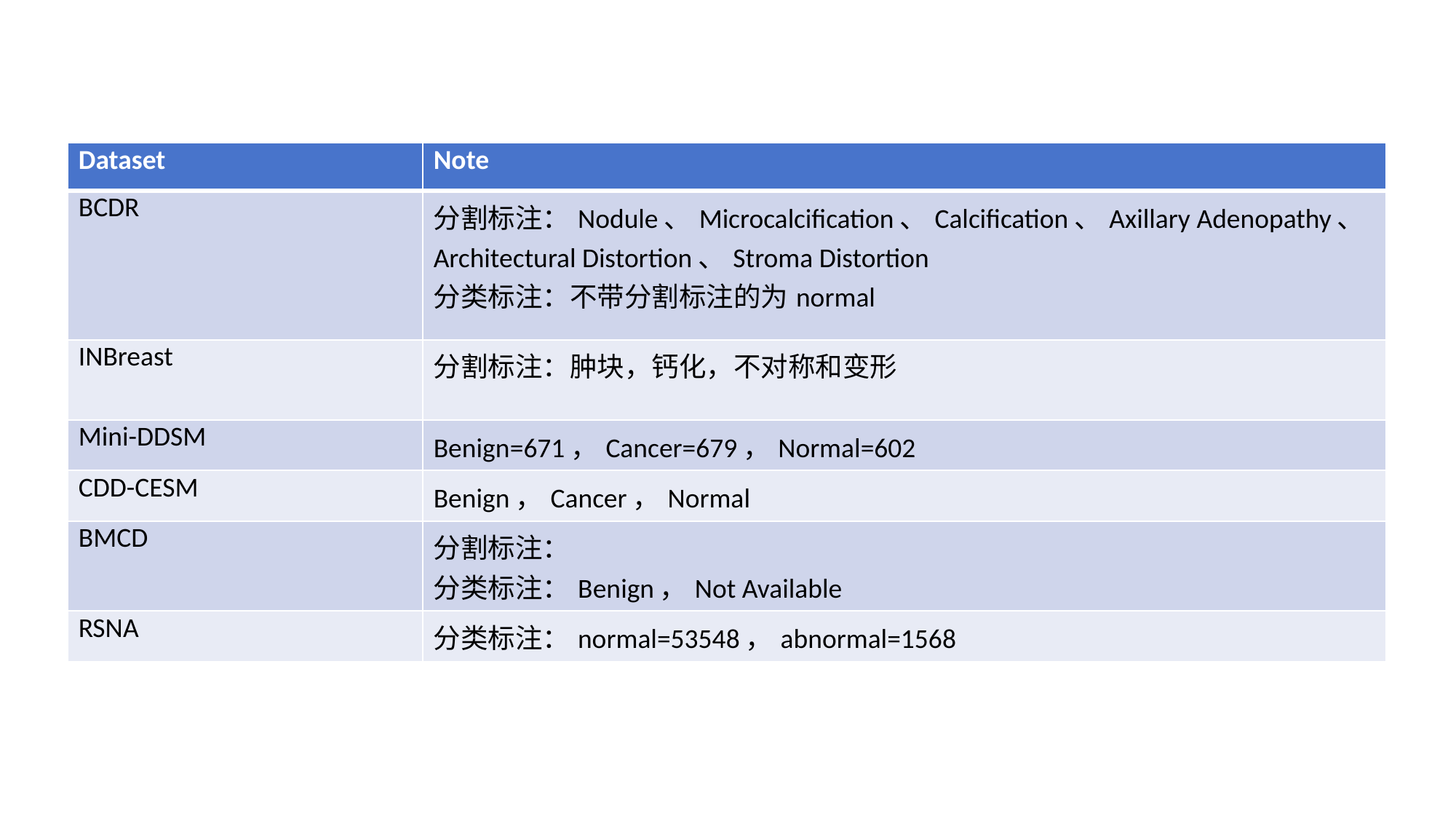

| Dataset | Note |
| --- | --- |
| BCDR | 分割标注：Nodule、Microcalcification、Calcification、Axillary Adenopathy、Architectural Distortion、Stroma Distortion 分类标注：不带分割标注的为normal |
| INBreast | 分割标注：肿块，钙化，不对称和变形 |
| Mini-DDSM | Benign=671，Cancer=679，Normal=602 |
| CDD-CESM | Benign，Cancer，Normal |
| BMCD | 分割标注： 分类标注：Benign，Not Available |
| RSNA | 分类标注：normal=53548，abnormal=1568 |